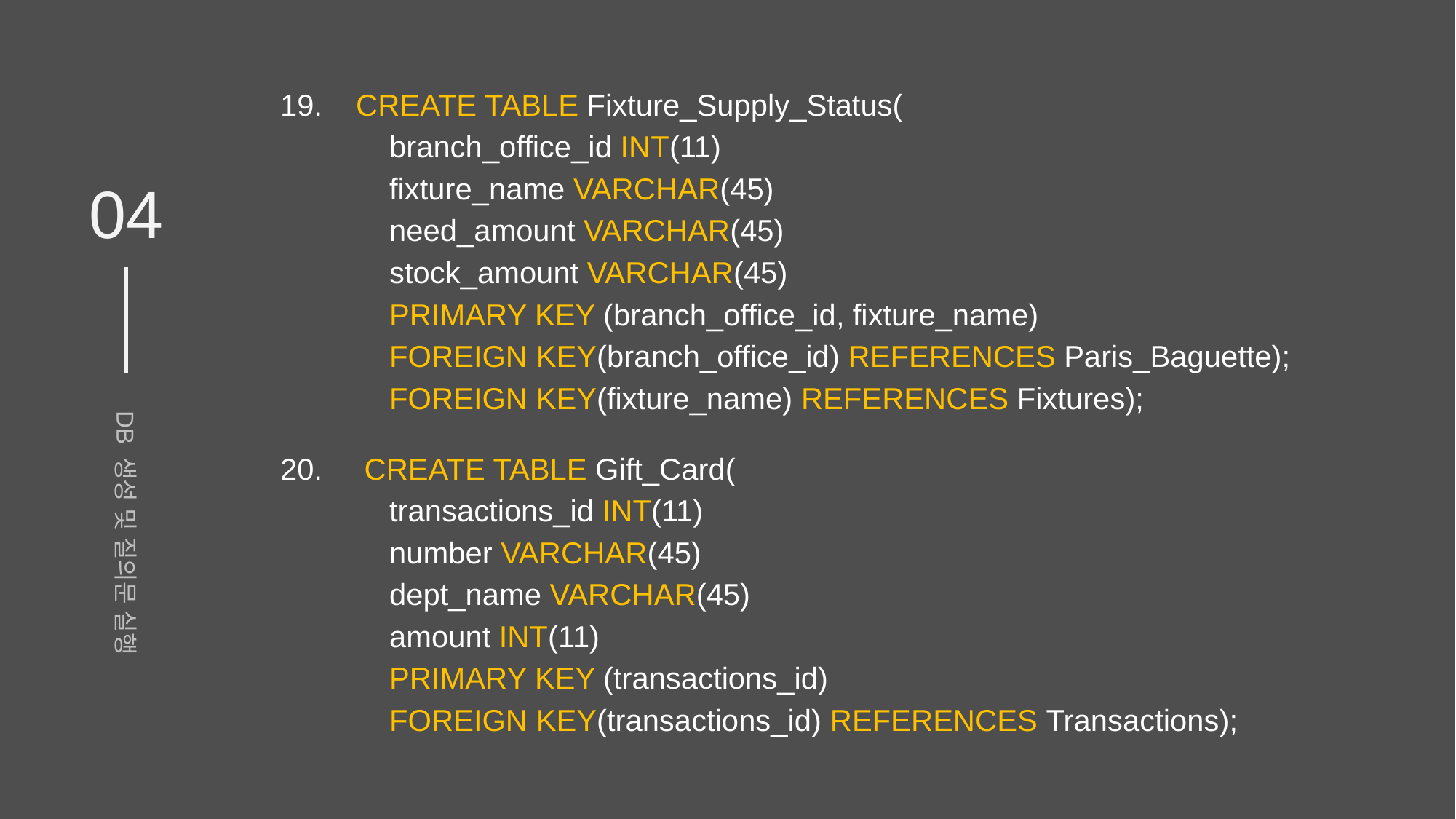

19.    CREATE TABLE Fixture_Supply_Status(
branch_office_id INT(11)
fixture_name VARCHAR(45)
need_amount VARCHAR(45)
stock_amount VARCHAR(45)
PRIMARY KEY (branch_office_id, fixture_name)
FOREIGN KEY(branch_office_id) REFERENCES Paris_Baguette);
FOREIGN KEY(fixture_name) REFERENCES Fixtures);

04
20.     CREATE TABLE Gift_Card(
transactions_id INT(11)
number VARCHAR(45)
dept_name VARCHAR(45)
amount INT(11)
PRIMARY KEY (transactions_id)
FOREIGN KEY(transactions_id) REFERENCES Transactions);

DB 생성 및 질의문 실행